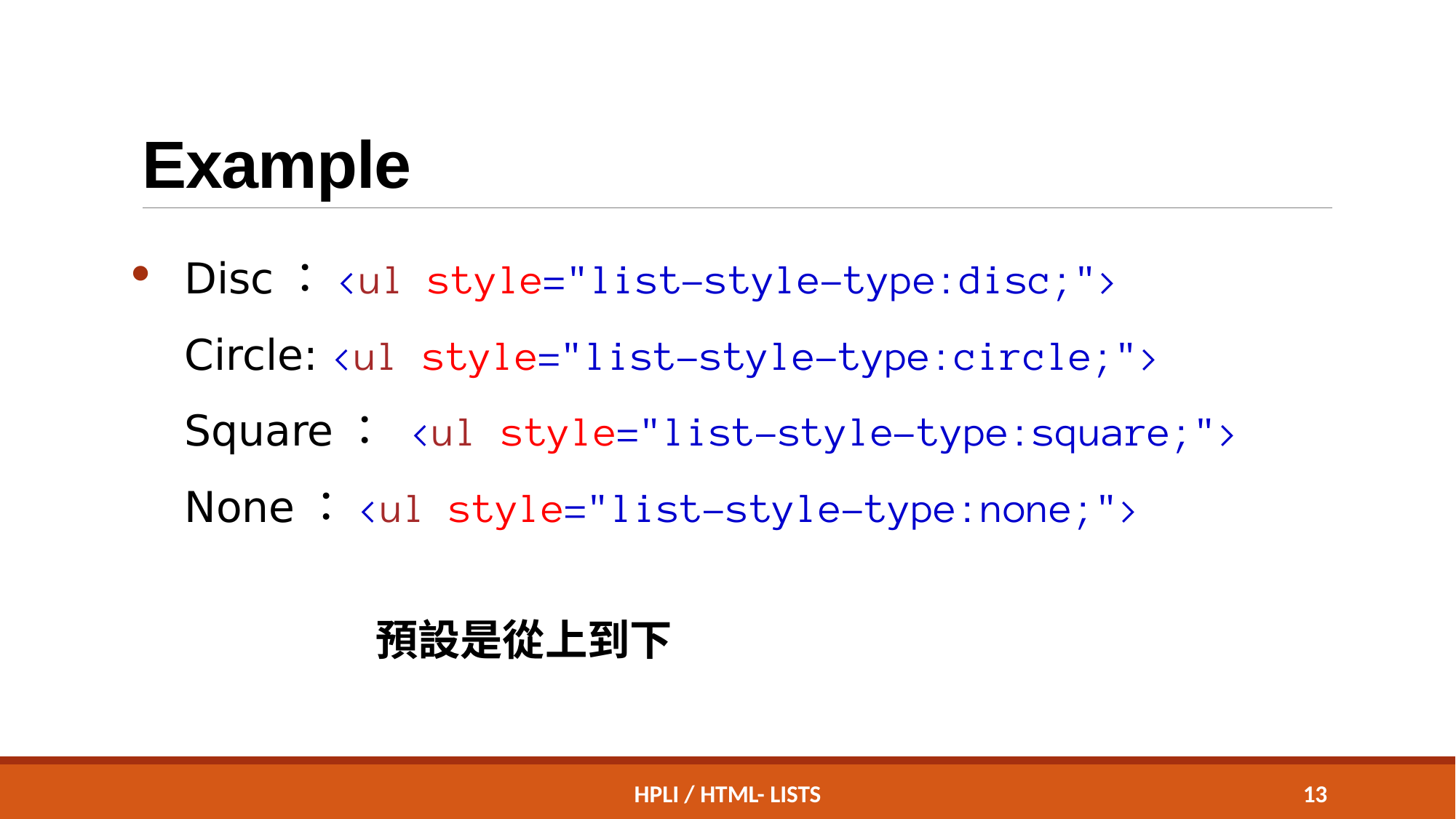

# Example
Disc：<ul style="list-style-type:disc;">
Circle: <ul style="list-style-type:circle;">
Square： <ul style="list-style-type:square;">
None：<ul style="list-style-type:none;">
預設是從上到下
HPLI / HTML- Lists
13